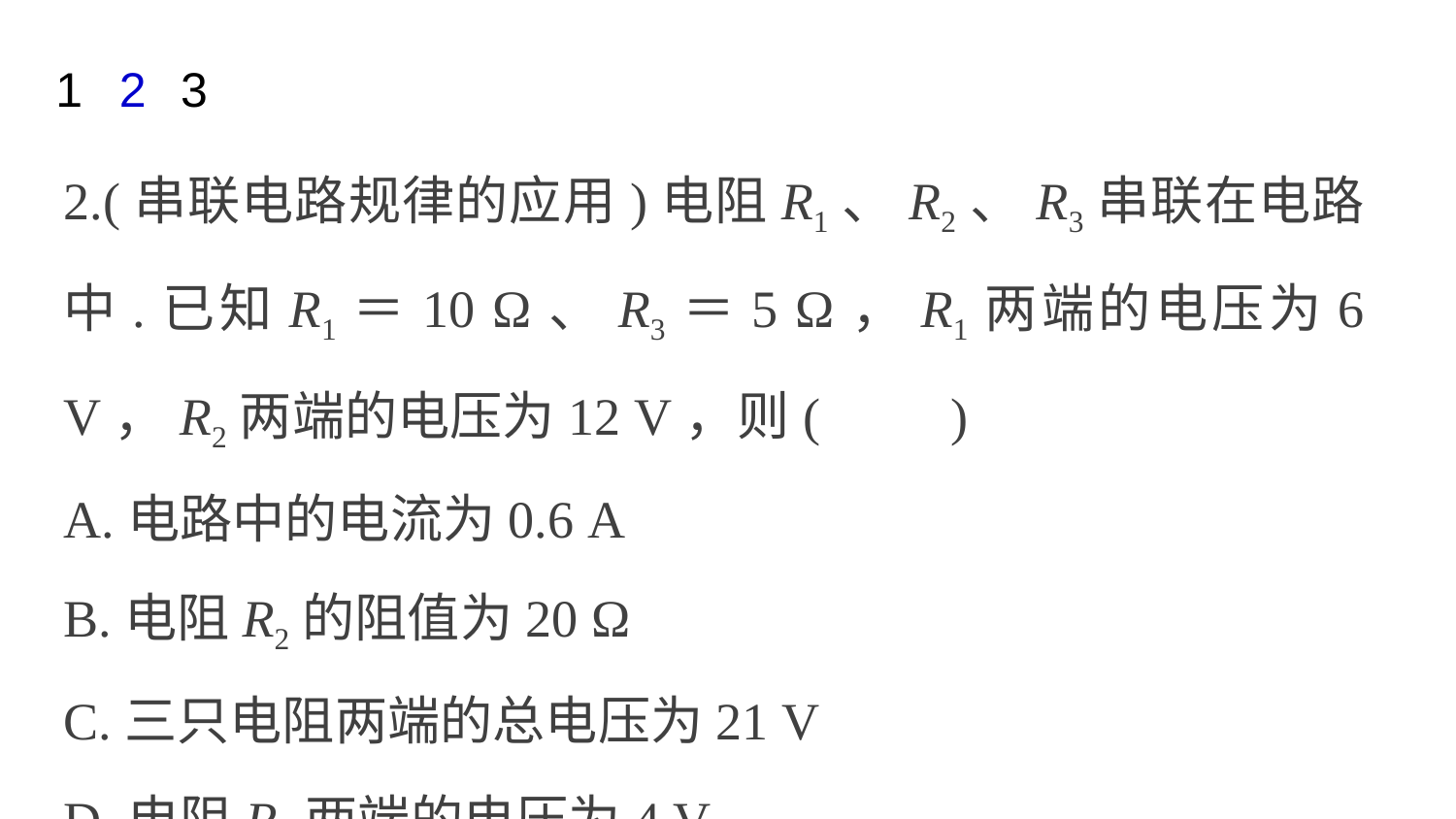

1
2
3
2.(串联电路规律的应用)电阻R1、R2、R3串联在电路中.已知R1＝10 Ω、R3＝5 Ω，R1两端的电压为6 V，R2两端的电压为12 V，则(　　)
A.电路中的电流为0.6 A
B.电阻R2的阻值为20 Ω
C.三只电阻两端的总电压为21 V
D.电阻R3两端的电压为4 V